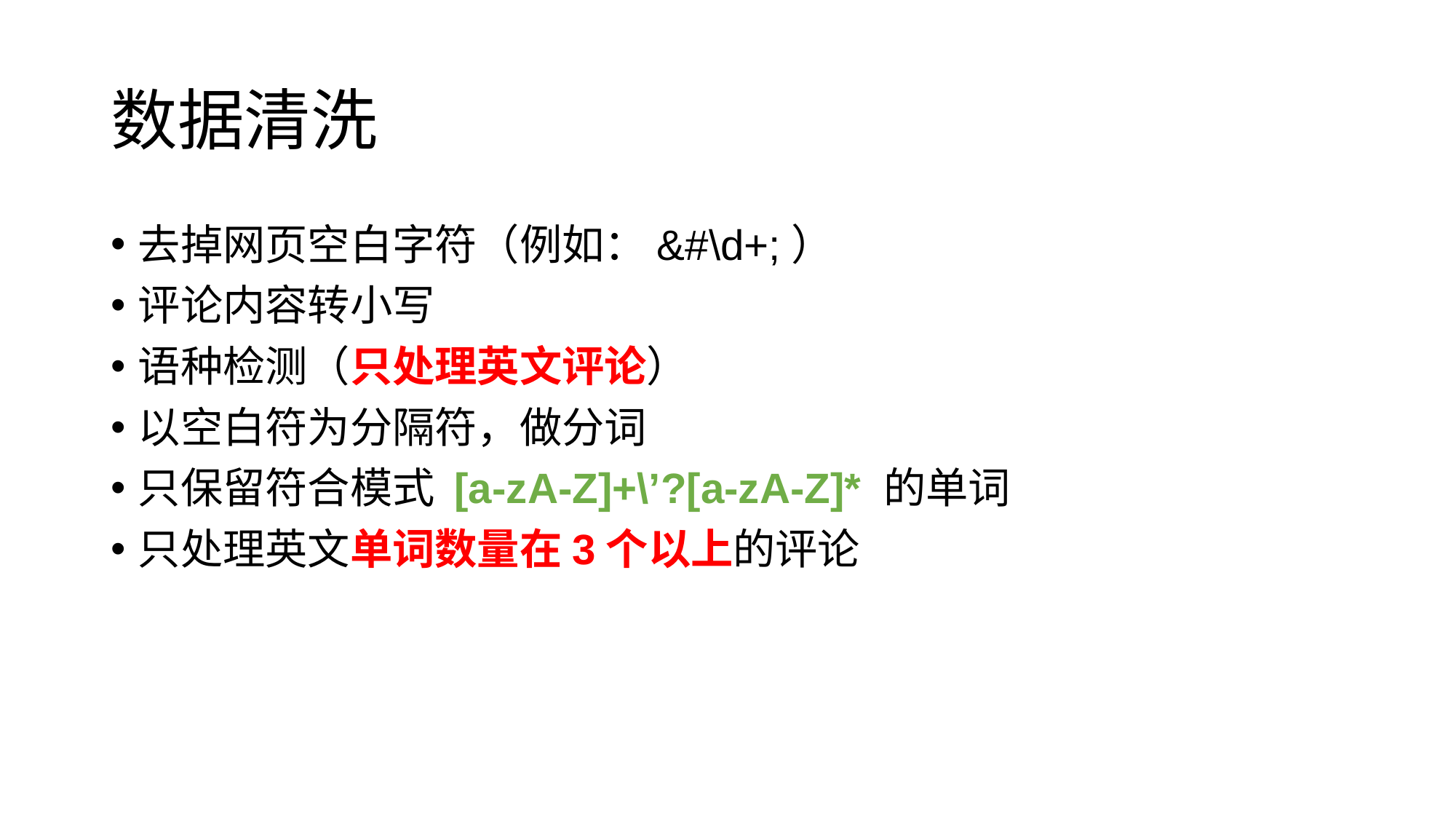

# 数据清洗
去掉网页空白字符（例如：&#\d+;）
评论内容转小写
语种检测（只处理英文评论）
以空白符为分隔符，做分词
只保留符合模式 [a-zA-Z]+\’?[a-zA-Z]* 的单词
只处理英文单词数量在3个以上的评论